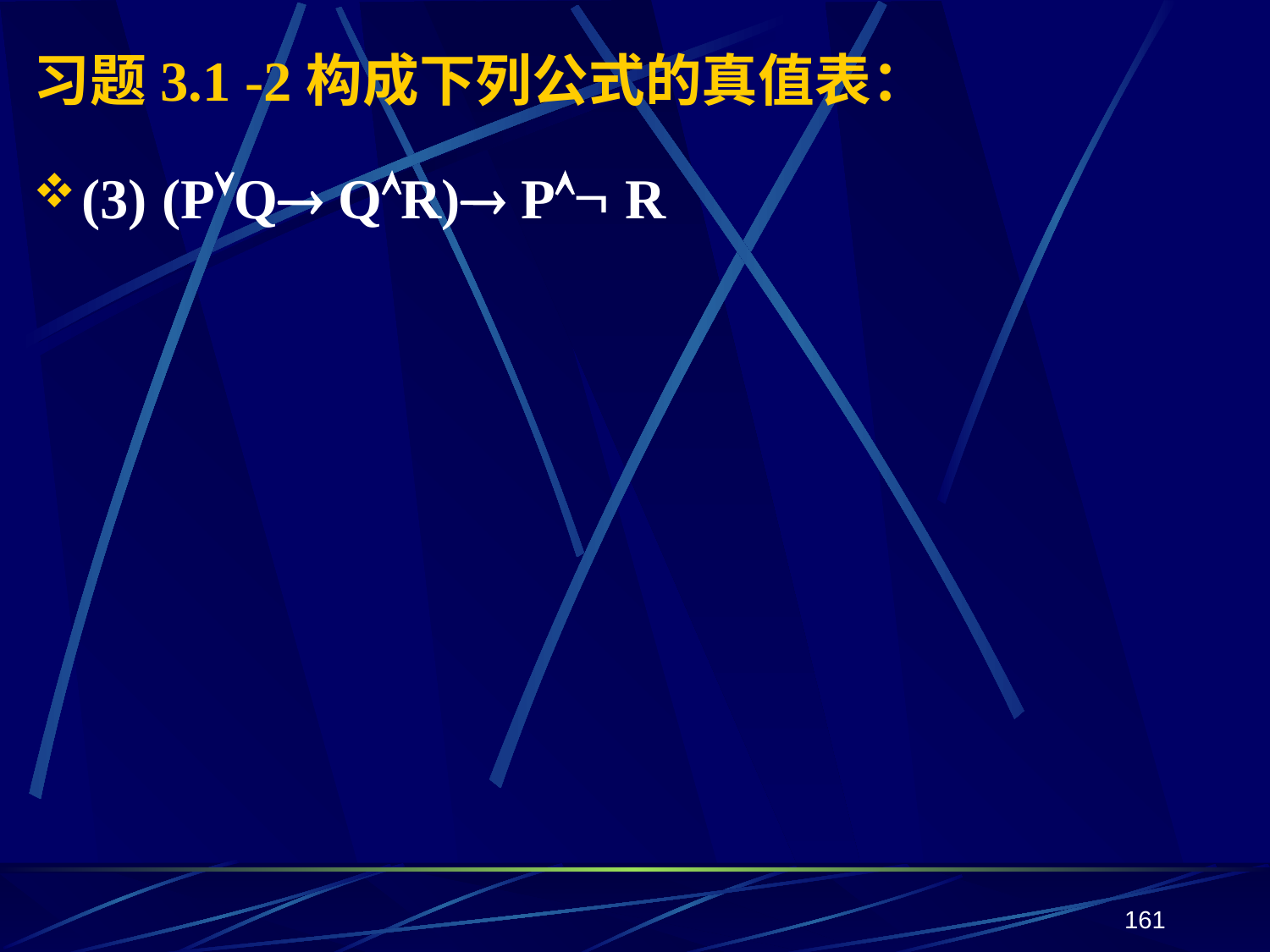

# 习题3.1 -2构成下列公式的真值表：
(3) (P∨Q→ Q∧R)→ P∧¬ R

161